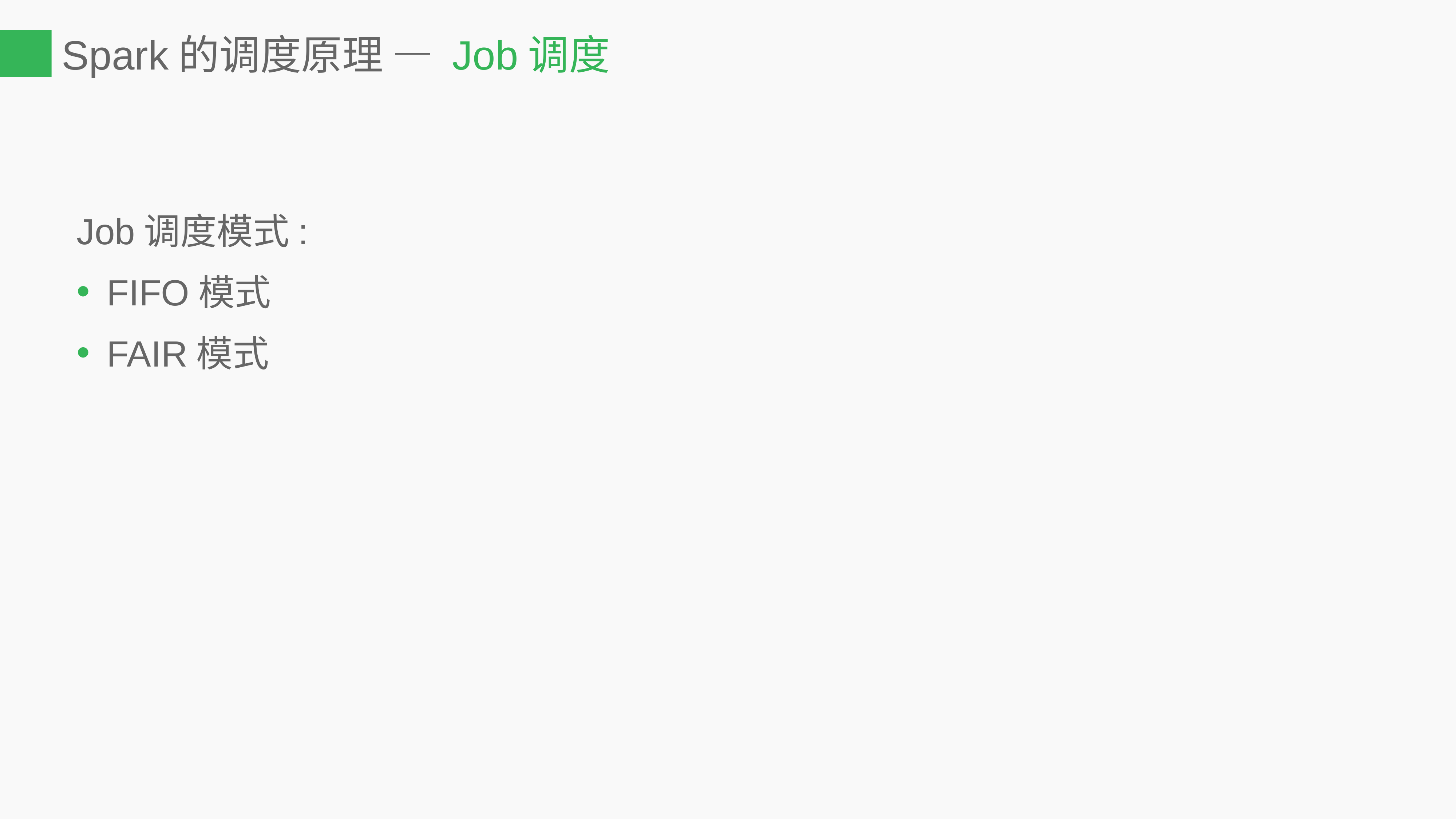

# Spark的调度原理 — Job调度
Job调度模式:
FIFO模式
FAIR模式